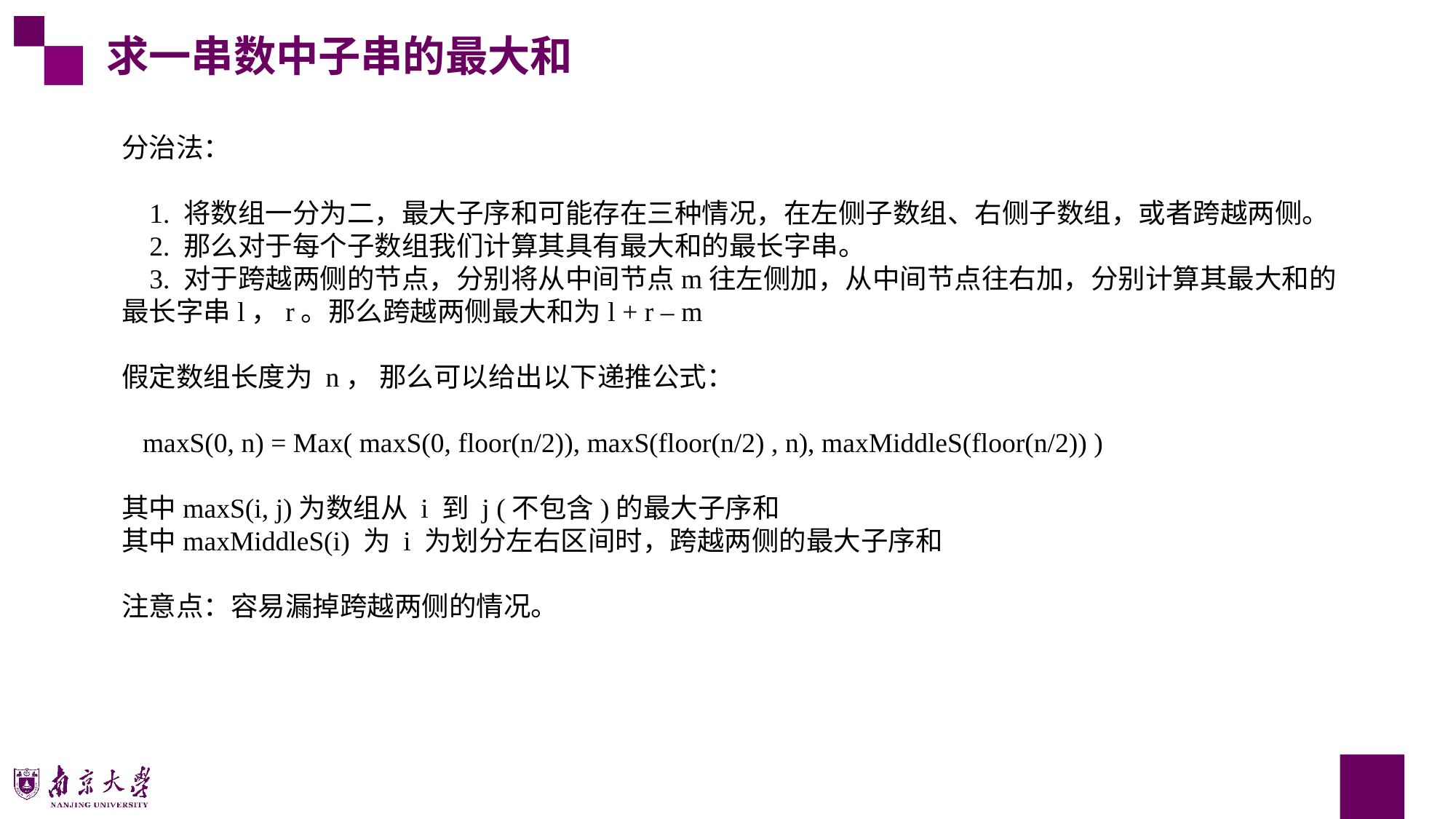

求一串数中子串的最大和
分治法：

    1. 将数组一分为二，最大子序和可能存在三种情况，在左侧子数组、右侧子数组，或者跨越两侧。
    2. 那么对于每个子数组我们计算其具有最大和的最长字串。
    3. 对于跨越两侧的节点，分别将从中间节点m往左侧加，从中间节点往右加，分别计算其最大和的最长字串l，r。那么跨越两侧最大和为l + r – m

假定数组长度为 n， 那么可以给出以下递推公式：

   maxS(0, n) = Max( maxS(0, floor(n/2)), maxS(floor(n/2) , n), maxMiddleS(floor(n/2)) )

其中maxS(i, j)为数组从 i 到 j (不包含)的最大子序和
其中maxMiddleS(i) 为 i 为划分左右区间时，跨越两侧的最大子序和

注意点：容易漏掉跨越两侧的情况。

15